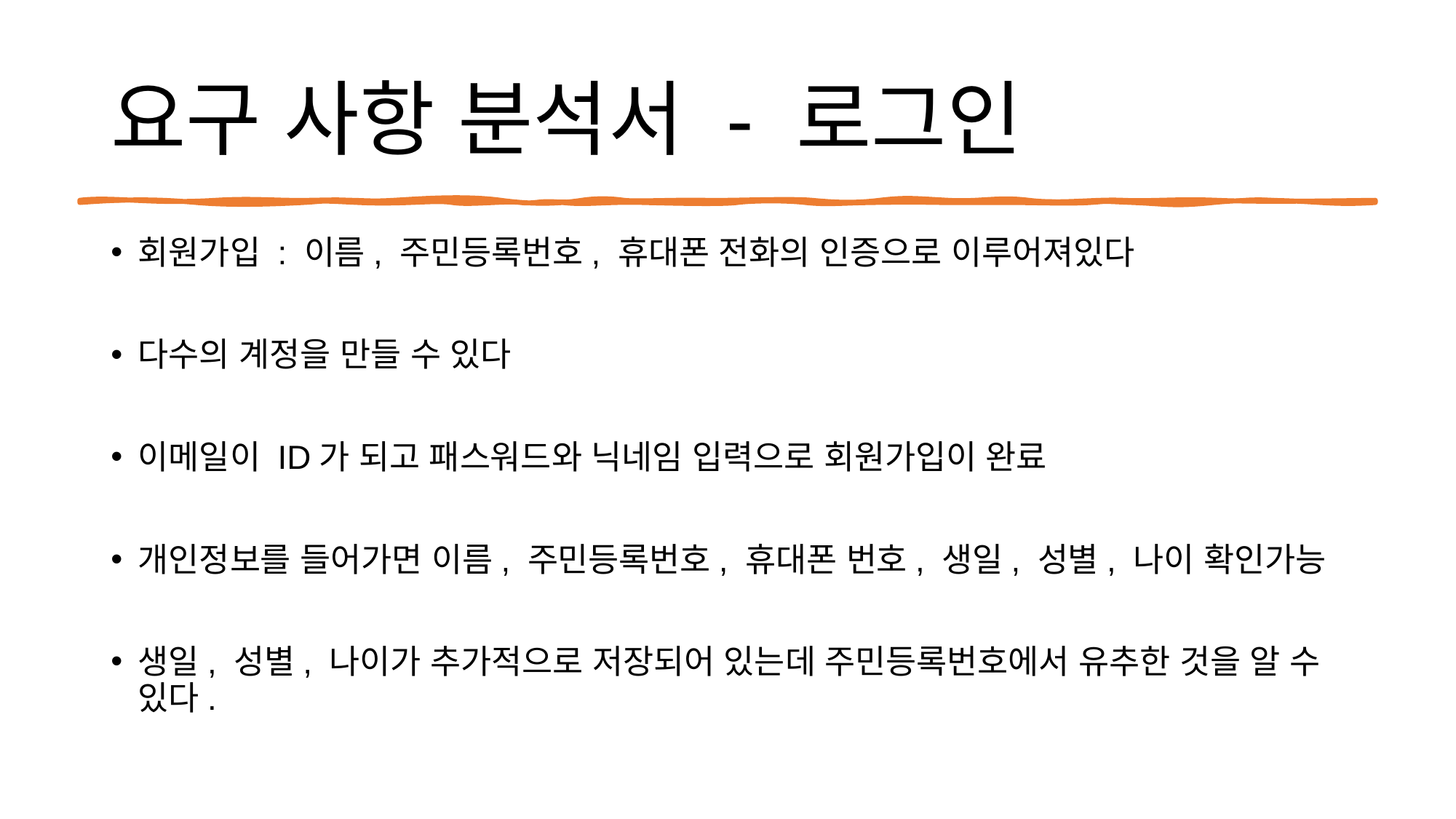

# 요구 사항 분석서 - 로그인

회원가입 : 이름, 주민등록번호, 휴대폰 전화의 인증으로 이루어져있다

다수의 계정을 만들 수 있다

이메일이 ID가 되고 패스워드와 닉네임 입력으로 회원가입이 완료

개인정보를 들어가면 이름, 주민등록번호, 휴대폰 번호, 생일, 성별, 나이 확인가능

생일, 성별, 나이가 추가적으로 저장되어 있는데 주민등록번호에서 유추한 것을 알 수 있다.